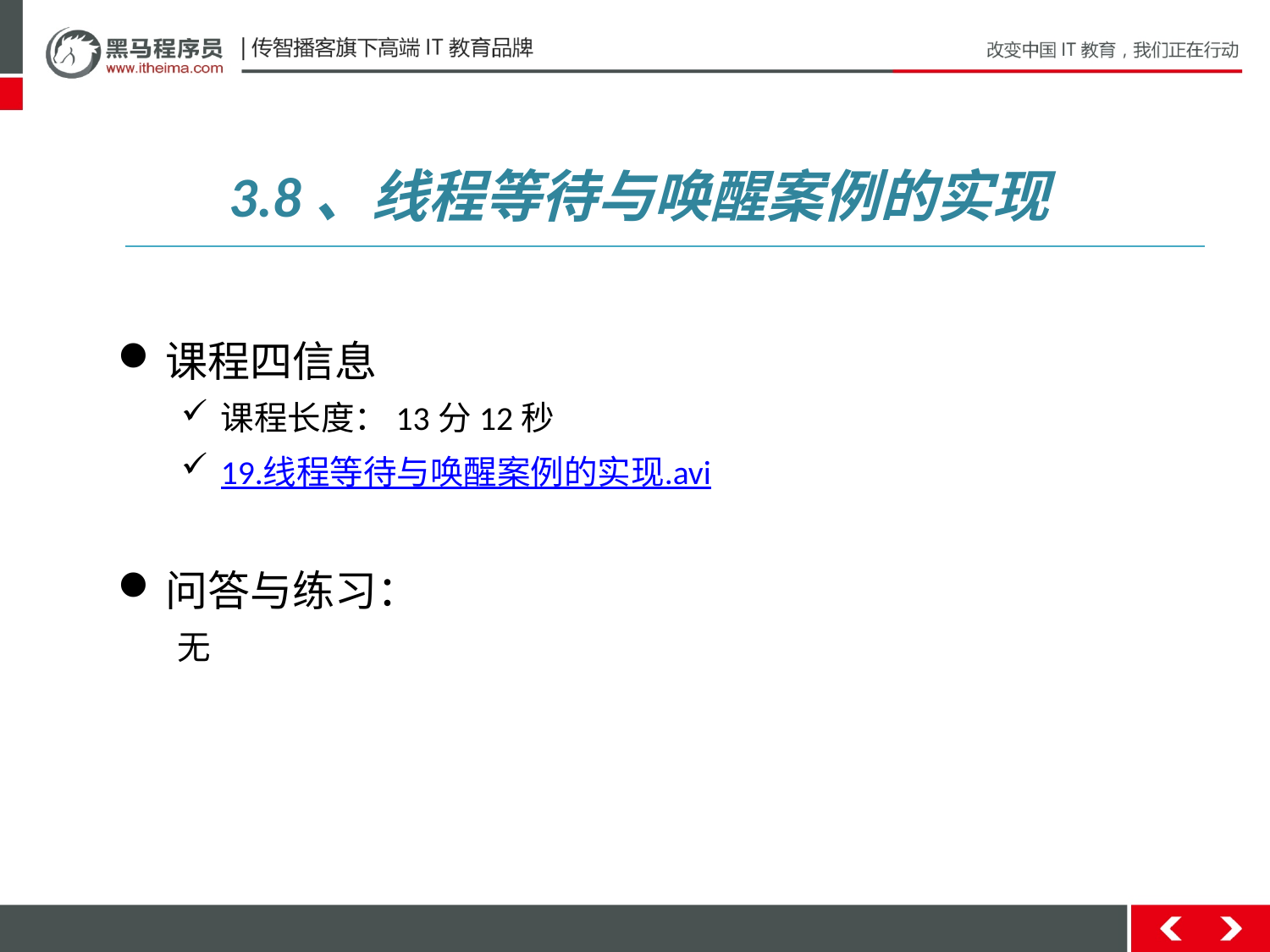

3.8、线程等待与唤醒案例的实现

课程四信息
课程长度：13分12秒
19.线程等待与唤醒案例的实现.avi

问答与练习：
       无